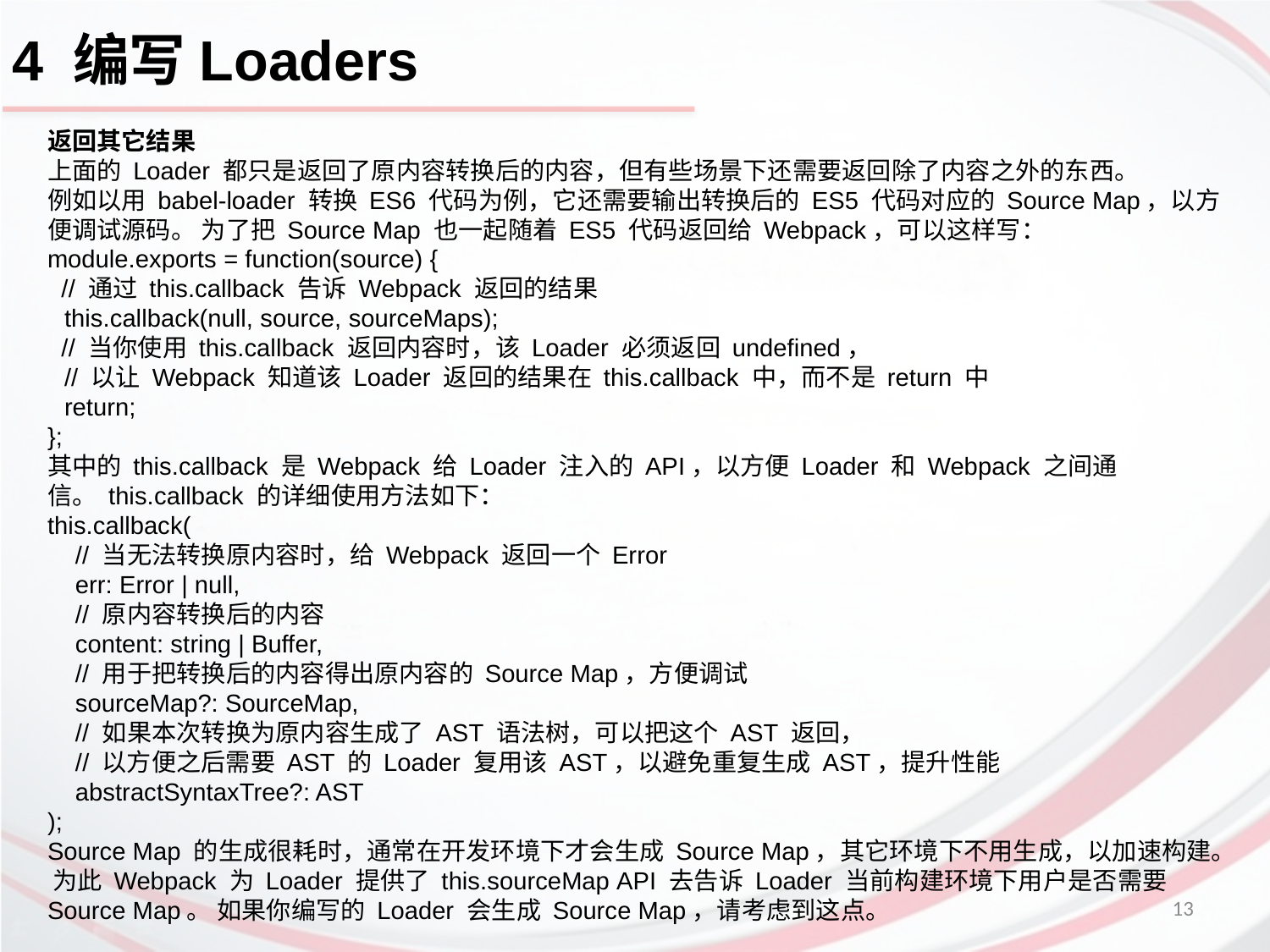

4 编写Loaders
返回其它结果
上面的 Loader 都只是返回了原内容转换后的内容，但有些场景下还需要返回除了内容之外的东西。
例如以用 babel-loader 转换 ES6 代码为例，它还需要输出转换后的 ES5 代码对应的 Source Map，以方便调试源码。 为了把 Source Map 也一起随着 ES5 代码返回给 Webpack，可以这样写：
module.exports = function(source) {
  // 通过 this.callback 告诉 Webpack 返回的结果
  this.callback(null, source, sourceMaps);
  // 当你使用 this.callback 返回内容时，该 Loader 必须返回 undefined，
  // 以让 Webpack 知道该 Loader 返回的结果在 this.callback 中，而不是 return 中
  return;
};
其中的 this.callback 是 Webpack 给 Loader 注入的 API，以方便 Loader 和 Webpack 之间通信。 this.callback 的详细使用方法如下：
this.callback(
    // 当无法转换原内容时，给 Webpack 返回一个 Error
    err: Error | null,
    // 原内容转换后的内容
    content: string | Buffer,
    // 用于把转换后的内容得出原内容的 Source Map，方便调试
    sourceMap?: SourceMap,
    // 如果本次转换为原内容生成了 AST 语法树，可以把这个 AST 返回，
    // 以方便之后需要 AST 的 Loader 复用该 AST，以避免重复生成 AST，提升性能
    abstractSyntaxTree?: AST
);
Source Map 的生成很耗时，通常在开发环境下才会生成 Source Map，其它环境下不用生成，以加速构建。 为此 Webpack 为 Loader 提供了 this.sourceMap API 去告诉 Loader 当前构建环境下用户是否需要 Source Map。 如果你编写的 Loader 会生成 Source Map，请考虑到这点。
13